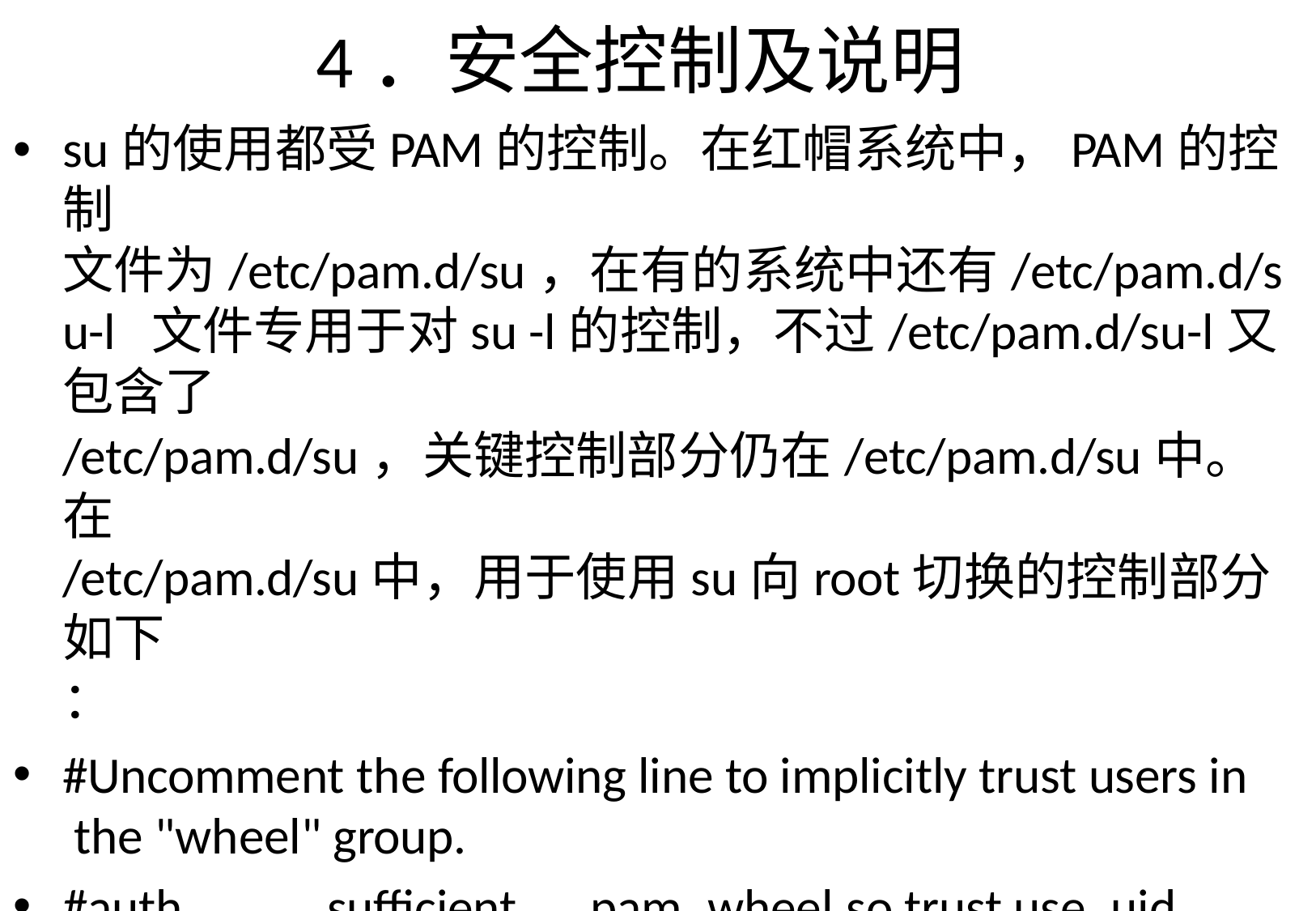

# 4．安全控制及说明
su的使用都受PAM的控制。在红帽系统中，PAM的控制 文件为/etc/pam.d/su，在有的系统中还有/etc/pam.d/su-l  文件专用于对su -l的控制，不过/etc/pam.d/su-l又包含了
/etc/pam.d/su，关键控制部分仍在/etc/pam.d/su中。在
/etc/pam.d/su中，用于使用su向root切换的控制部分如下
：
#Uncomment the following line to implicitly trust users in  the "wheel" group.
#auth	sufficient	pam_wheel.so trust use_uid
#Uncomment the following line to require a user to be in  the "wheel" group.
#auth	required	pam_wheel.so use_uid